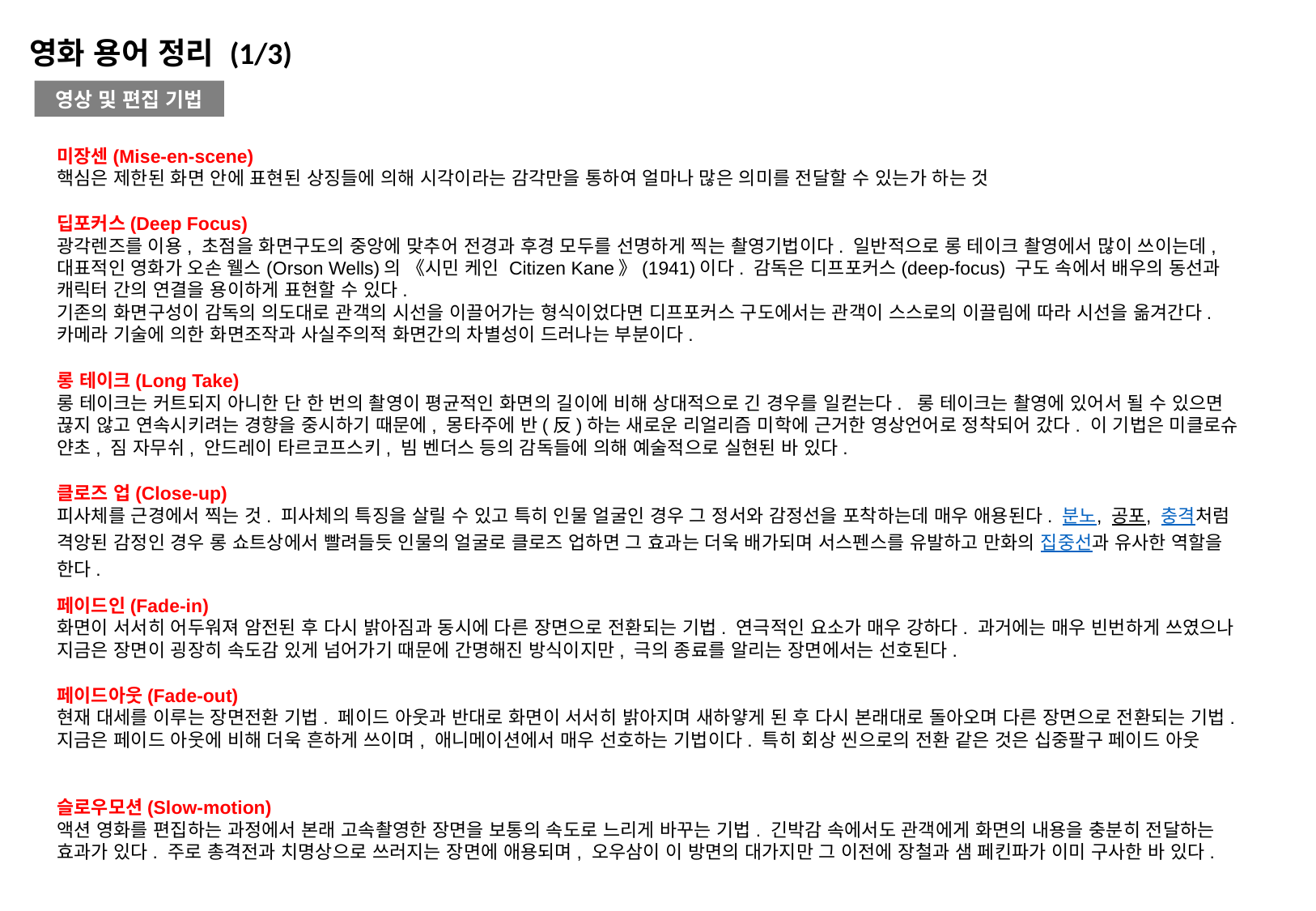

영화 용어 정리 (1/3)
영상 및 편집 기법
미장센(Mise-en-scene)
핵심은 제한된 화면 안에 표현된 상징들에 의해 시각이라는 감각만을 통하여 얼마나 많은 의미를 전달할 수 있는가 하는 것
딥포커스(Deep Focus)
광각렌즈를 이용, 초점을 화면구도의 중앙에 맞추어 전경과 후경 모두를 선명하게 찍는 촬영기법이다. 일반적으로 롱 테이크 촬영에서 많이 쓰이는데, 대표적인 영화가 오손 웰스(Orson Wells)의 《시민 케인 Citizen Kane》(1941)이다. 감독은 디프포커스(deep-focus) 구도 속에서 배우의 동선과 캐릭터 간의 연결을 용이하게 표현할 수 있다.
기존의 화면구성이 감독의 의도대로 관객의 시선을 이끌어가는 형식이었다면 디프포커스 구도에서는 관객이 스스로의 이끌림에 따라 시선을 옮겨간다. 카메라 기술에 의한 화면조작과 사실주의적 화면간의 차별성이 드러나는 부분이다.
롱 테이크(Long Take)
롱 테이크는 커트되지 아니한 단 한 번의 촬영이 평균적인 화면의 길이에 비해 상대적으로 긴 경우를 일컫는다.  롱 테이크는 촬영에 있어서 될 수 있으면 끊지 않고 연속시키려는 경향을 중시하기 때문에, 몽타주에 반(反)하는 새로운 리얼리즘 미학에 근거한 영상언어로 정착되어 갔다. 이 기법은 미클로슈 얀초, 짐 자무쉬, 안드레이 타르코프스키, 빔 벤더스 등의 감독들에 의해 예술적으로 실현된 바 있다.
클로즈 업(Close-up)
피사체를 근경에서 찍는 것. 피사체의 특징을 살릴 수 있고 특히 인물 얼굴인 경우 그 정서와 감정선을 포착하는데 매우 애용된다. 분노, 공포, 충격처럼 격앙된 감정인 경우 롱 쇼트상에서 빨려들듯 인물의 얼굴로 클로즈 업하면 그 효과는 더욱 배가되며 서스펜스를 유발하고 만화의 집중선과 유사한 역할을 한다.
페이드인(Fade-in)
화면이 서서히 어두워져 암전된 후 다시 밝아짐과 동시에 다른 장면으로 전환되는 기법. 연극적인 요소가 매우 강하다. 과거에는 매우 빈번하게 쓰였으나 지금은 장면이 굉장히 속도감 있게 넘어가기 때문에 간명해진 방식이지만, 극의 종료를 알리는 장면에서는 선호된다.
페이드아웃(Fade-out)
현재 대세를 이루는 장면전환 기법. 페이드 아웃과 반대로 화면이 서서히 밝아지며 새하얗게 된 후 다시 본래대로 돌아오며 다른 장면으로 전환되는 기법. 지금은 페이드 아웃에 비해 더욱 흔하게 쓰이며, 애니메이션에서 매우 선호하는 기법이다. 특히 회상 씬으로의 전환 같은 것은 십중팔구 페이드 아웃
슬로우모션(Slow-motion)
액션 영화를 편집하는 과정에서 본래 고속촬영한 장면을 보통의 속도로 느리게 바꾸는 기법. 긴박감 속에서도 관객에게 화면의 내용을 충분히 전달하는 효과가 있다. 주로 총격전과 치명상으로 쓰러지는 장면에 애용되며, 오우삼이 이 방면의 대가지만 그 이전에 장철과 샘 페킨파가 이미 구사한 바 있다.